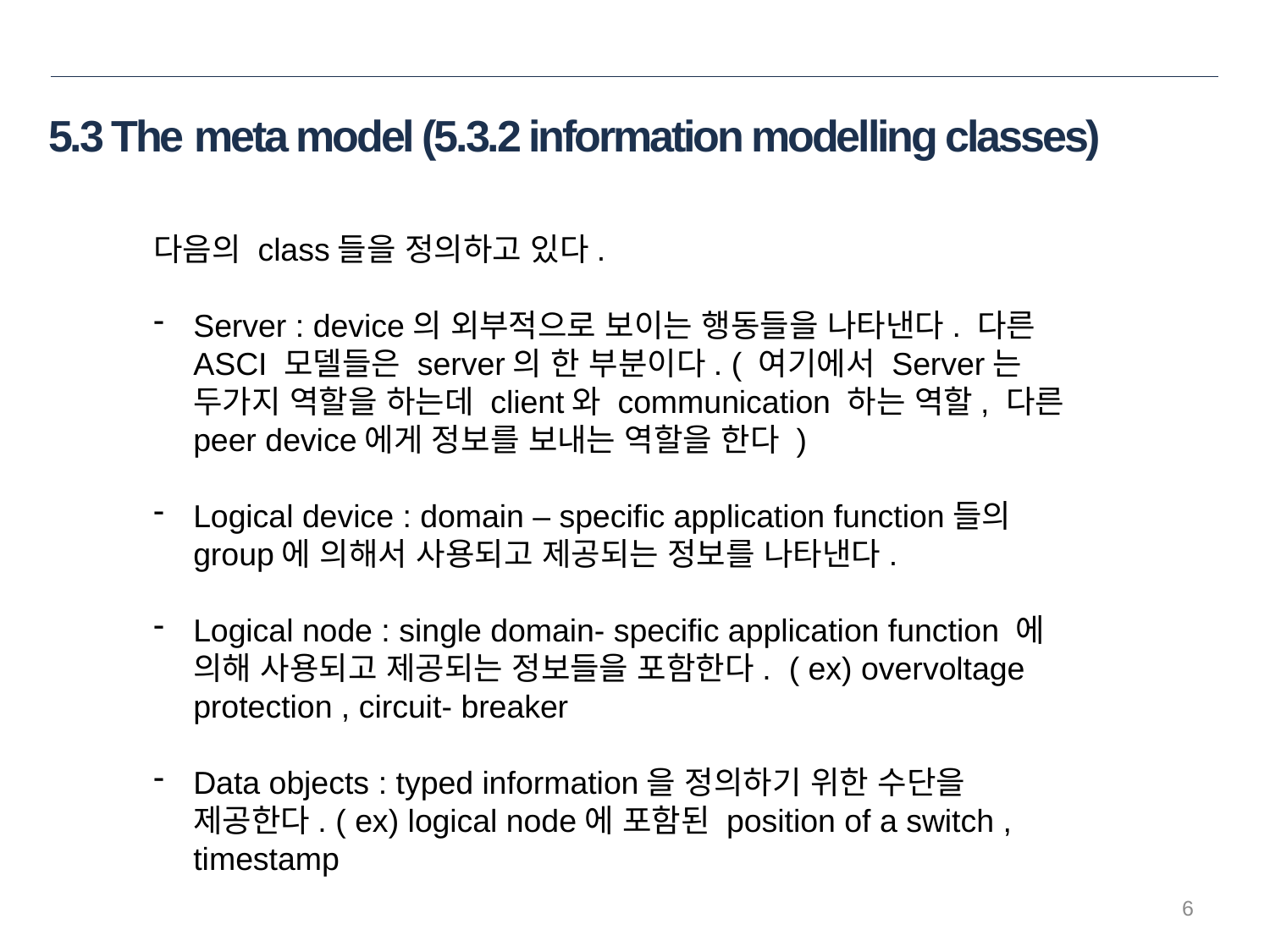

5.3 The meta model (5.3.2 information modelling classes)
다음의 class들을 정의하고 있다.

Server : device의 외부적으로 보이는 행동들을 나타낸다. 다른 ASCI 모델들은 server의 한 부분이다. ( 여기에서 Server는 두가지 역할을 하는데 client와 communication 하는 역할, 다른 peer device에게 정보를 보내는 역할을 한다 )

Logical device : domain – specific application function들의 group에 의해서 사용되고 제공되는 정보를 나타낸다.

Logical node : single domain- specific application function 에 의해 사용되고 제공되는 정보들을 포함한다.  ( ex) overvoltage protection , circuit- breaker

Data objects : typed information을 정의하기 위한 수단을 제공한다. ( ex) logical node에 포함된 position of a switch , timestamp
6